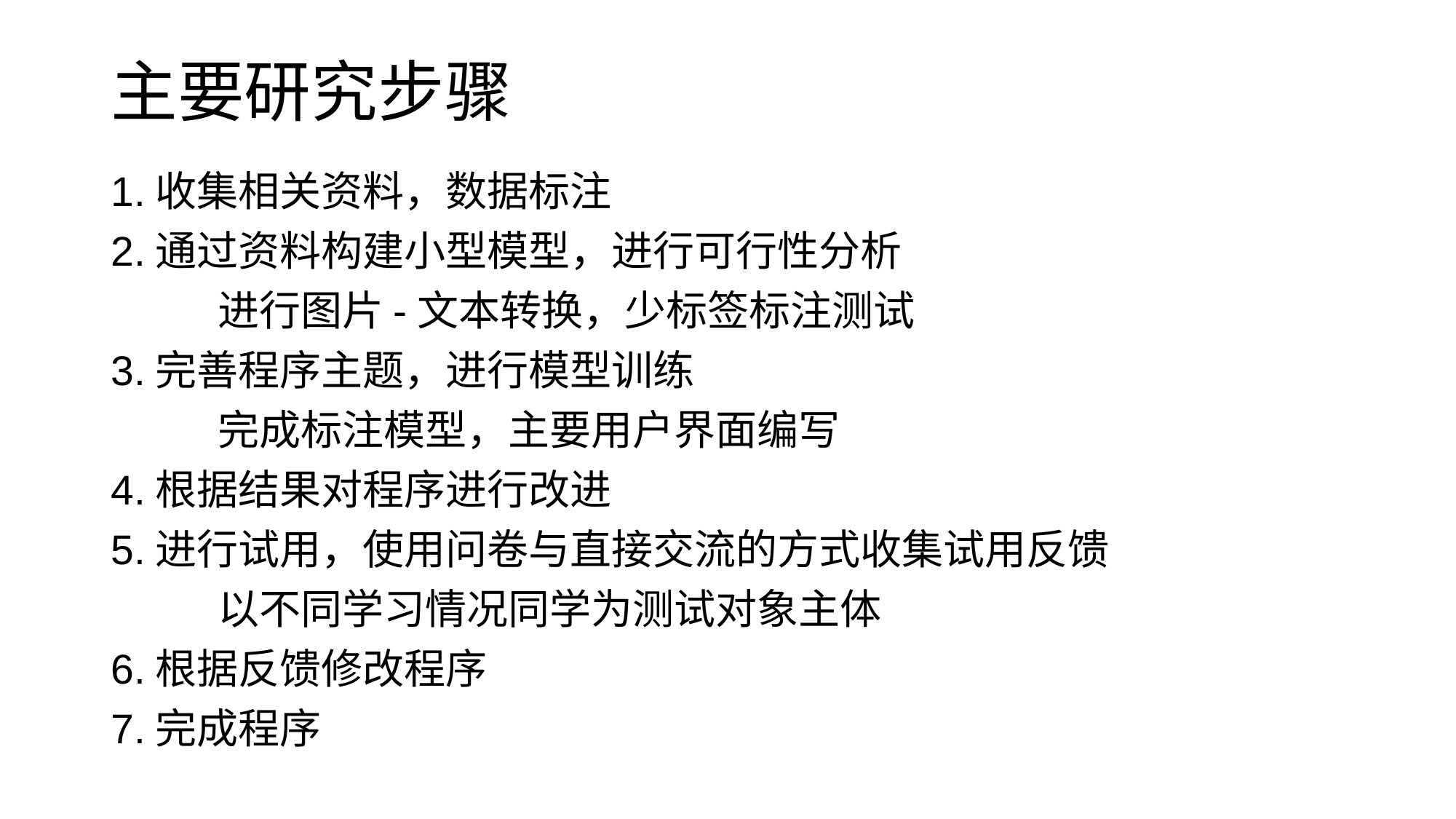

# 主要研究步骤
1.收集相关资料，数据标注
2.通过资料构建小型模型，进行可行性分析
	进行图片-文本转换，少标签标注测试
3.完善程序主题，进行模型训练
	完成标注模型，主要用户界面编写
4.根据结果对程序进行改进
5.进行试用，使用问卷与直接交流的方式收集试用反馈
	以不同学习情况同学为测试对象主体
6.根据反馈修改程序
7.完成程序